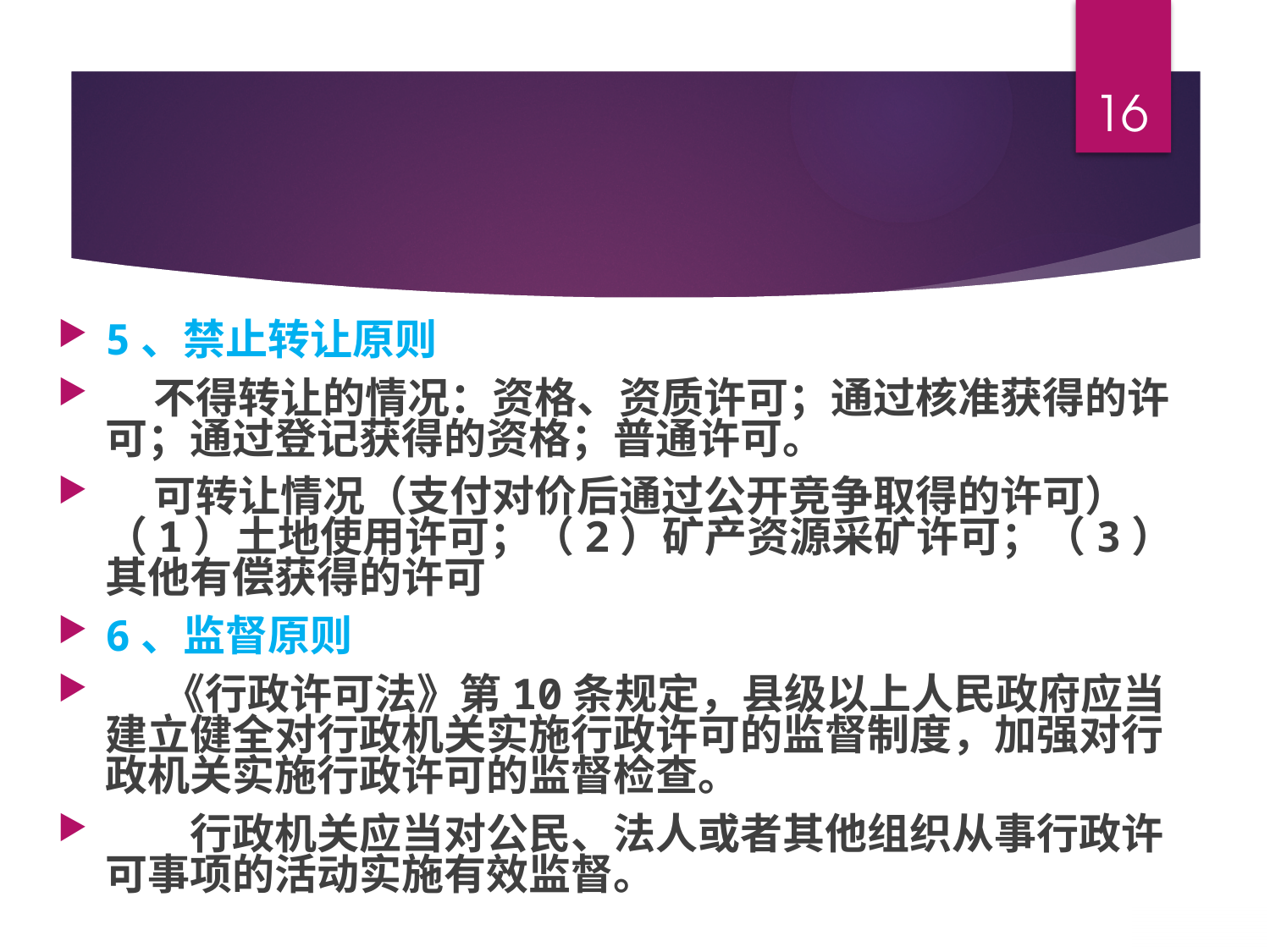

16
#
5、禁止转让原则
    不得转让的情况：资格、资质许可；通过核准获得的许可；通过登记获得的资格；普通许可。
    可转让情况（支付对价后通过公开竞争取得的许可）（1）土地使用许可；（2）矿产资源采矿许可；（3）其他有偿获得的许可
6、监督原则
     《行政许可法》第10条规定，县级以上人民政府应当建立健全对行政机关实施行政许可的监督制度，加强对行政机关实施行政许可的监督检查。
　　行政机关应当对公民、法人或者其他组织从事行政许可事项的活动实施有效监督。